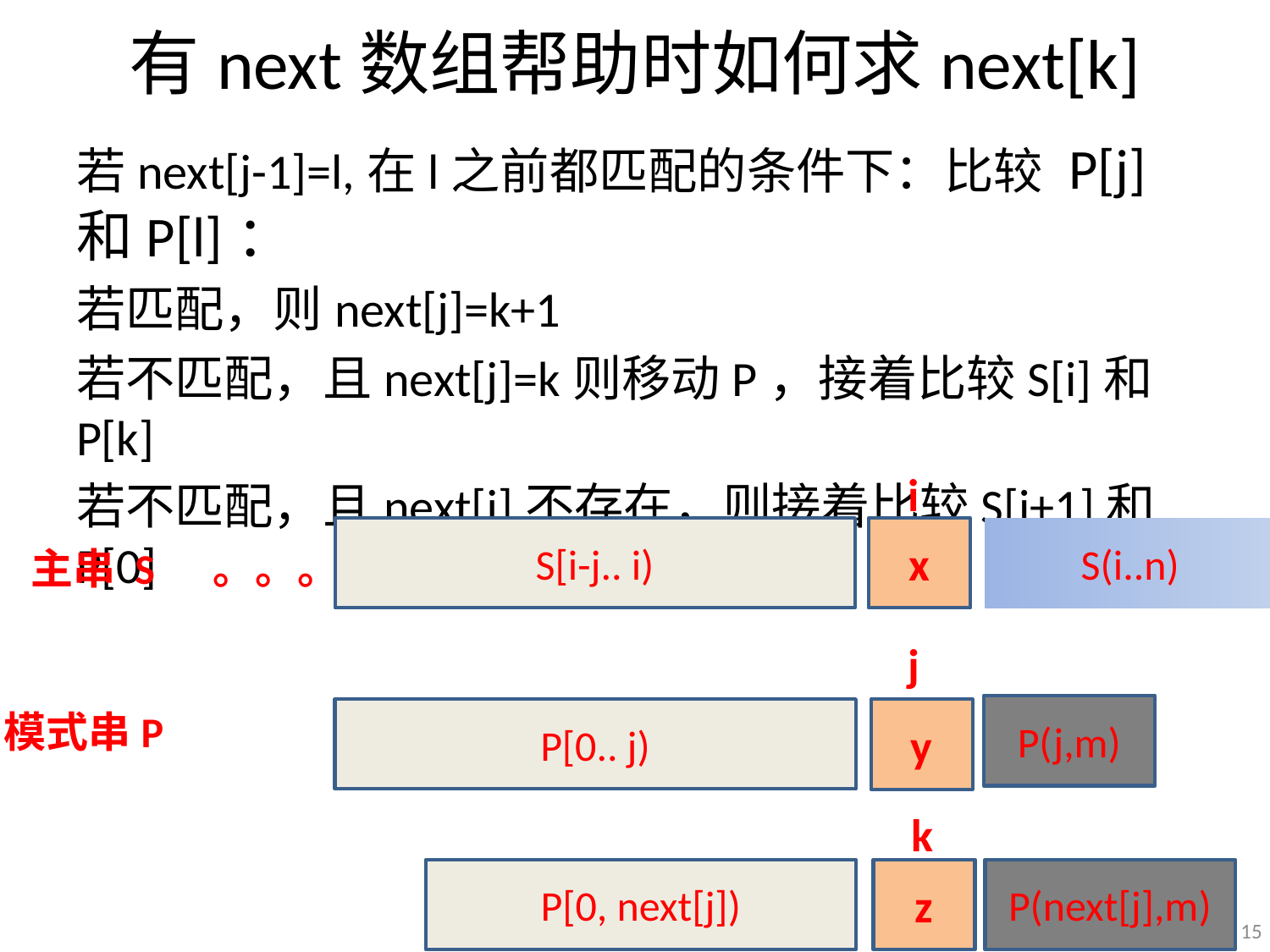

# 有next数组帮助时如何求next[k]
若next[j-1]=l,在l之前都匹配的条件下：比较 P[j]和P[l]：
若匹配，则next[j]=k+1
若不匹配，且next[j]=k则移动P，接着比较S[i]和P[k]
若不匹配，且next[j]不存在，则接着比较S[i+1]和P[0]
i
S[i-j.. i)
x
S(i..n)
主串 S     。。。
j
P(j,m)
P[0.. j)
模式串P
y
k
P[0, next[j])
z
P(next[j],m)
15